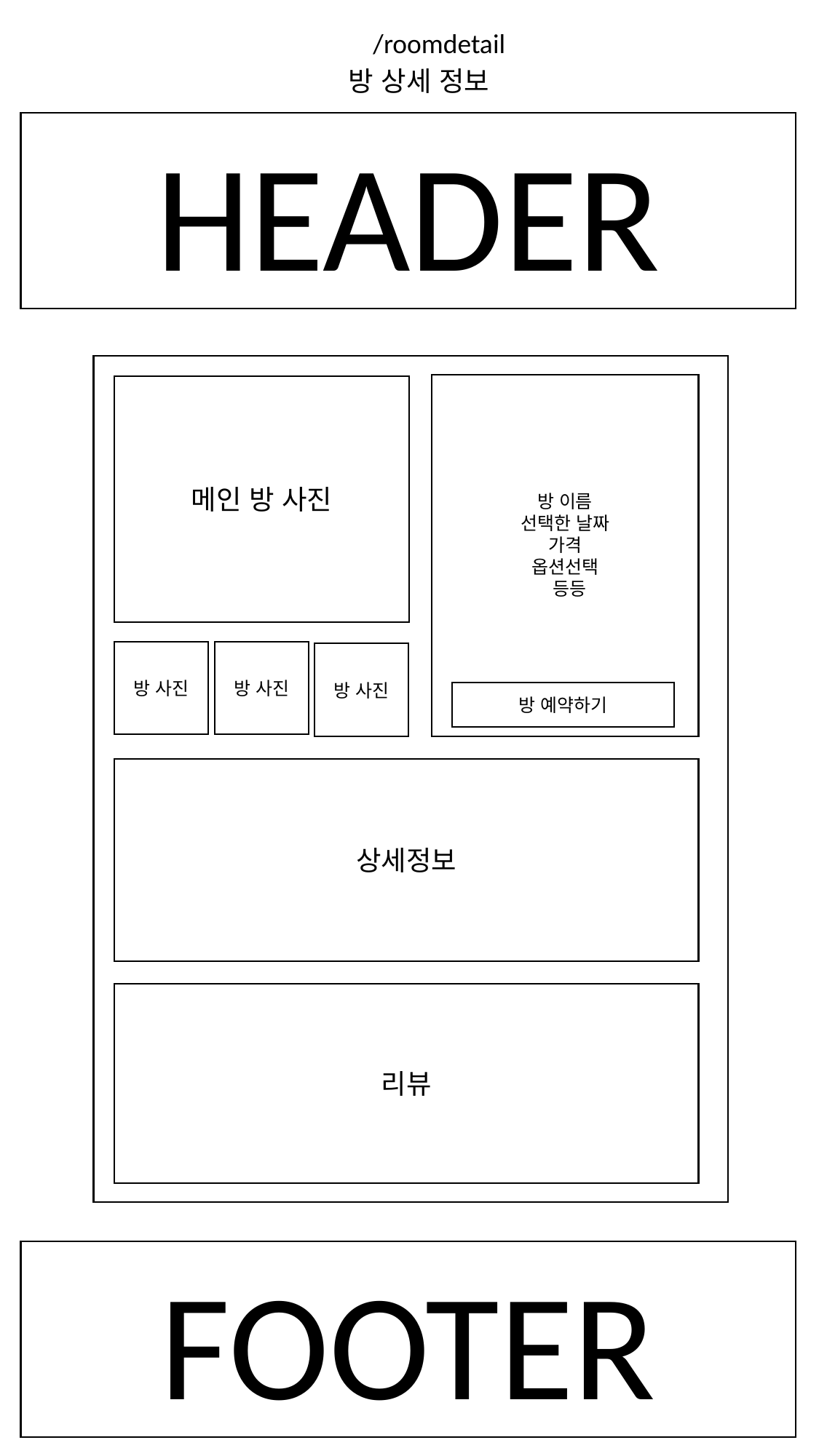

/roomdetail
방 상세 정보
HEADER

방 이름
선택한 날짜
가격
옵션선택
 등등

메인 방 사진
방 사진
방 사진
방 사진
방 예약하기
상세정보
리뷰
FOOTER